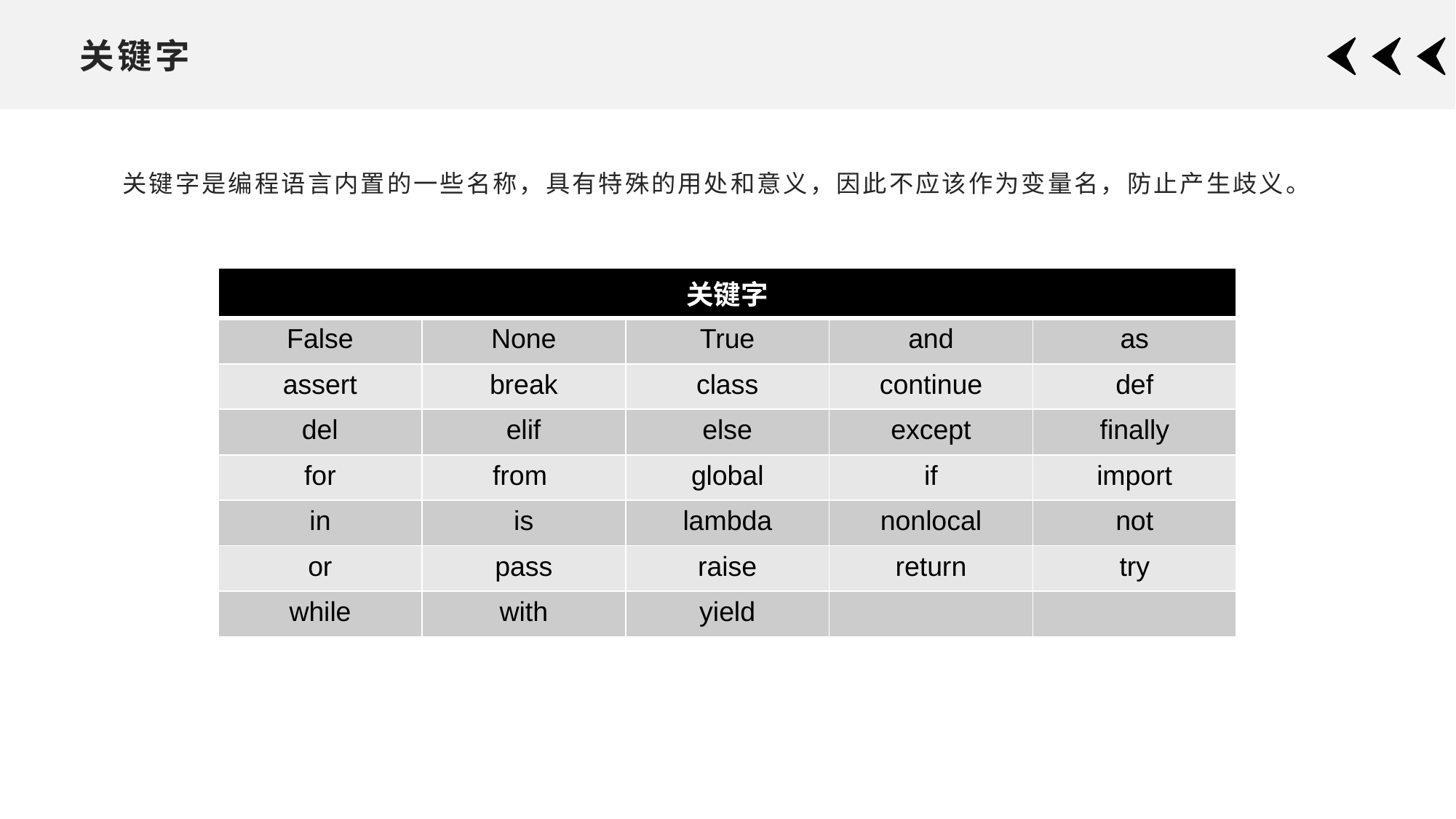

# 关键字
关键字是编程语言内置的一些名称，具有特殊的用处和意义，因此不应该作为变量名，防止产生歧义。
| 关键字 |  |  |  |  |
| --- | --- | --- | --- | --- |
| False | None | True | and | as |
| assert | break | class | continue | def |
| del | elif | else | except | finally |
| for | from | global | if | import |
| in | is | lambda | nonlocal | not |
| or | pass | raise | return | try |
| while | with | yield |  |  |